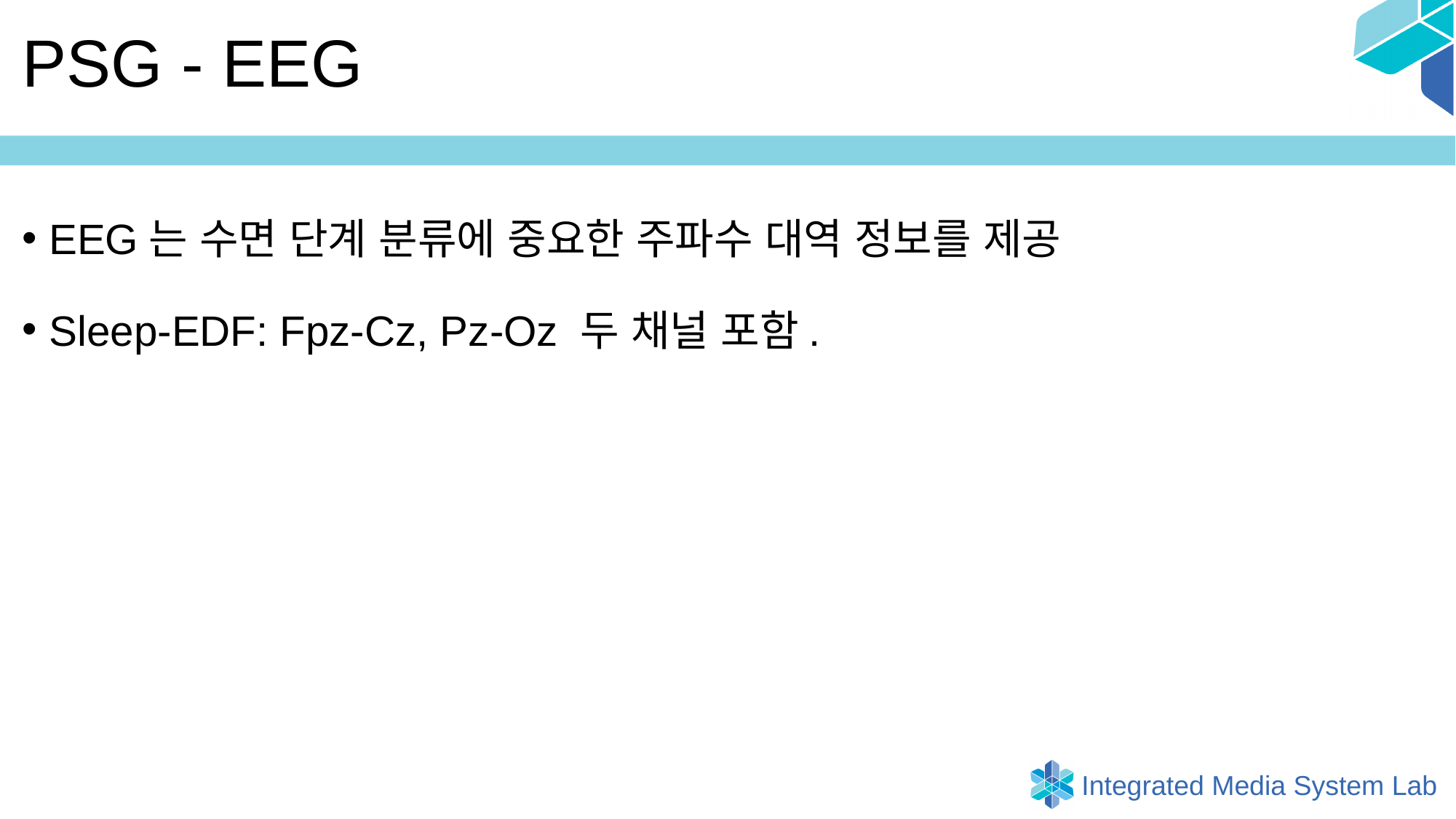

# PSG - EEG

EEG는 수면 단계 분류에 중요한 주파수 대역 정보를 제공
Sleep-EDF: Fpz-Cz, Pz-Oz 두 채널 포함.